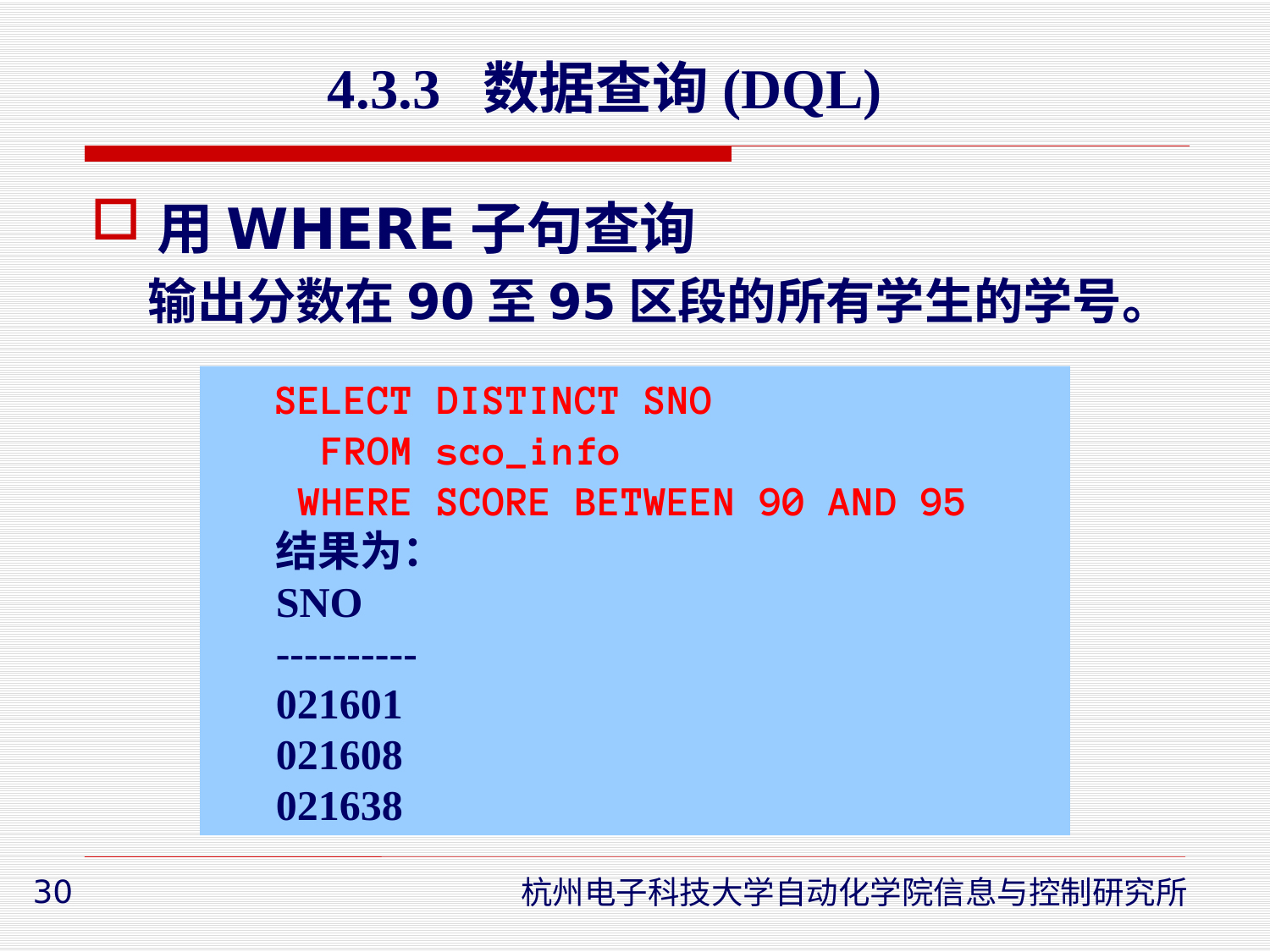

4.3.3  数据查询(DQL)
用WHERE子句查询
    输出分数在90至95区段的所有学生的学号。
SELECT DISTINCT SNO
  FROM sco_info
 WHERE SCORE BETWEEN 90 AND 95
结果为：
SNO
----------
021601
021608
021638